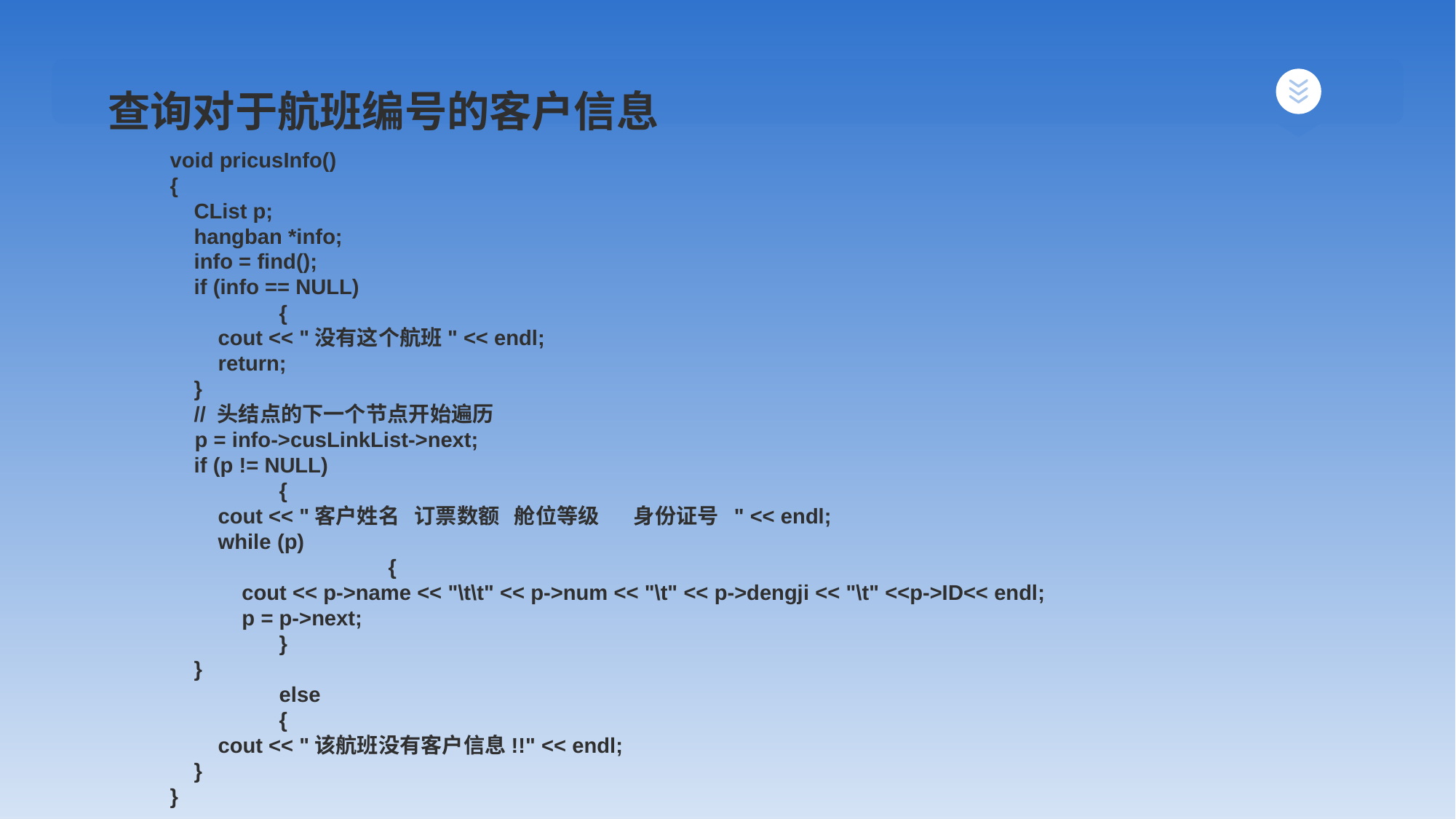

查询对于航班编号的客户信息
# void pricusInfo() { CList p; hangban *info; info = find(); if (info == NULL) { cout << "没有这个航班" << endl; return; } // 头结点的下一个节点开始遍历 p = info->cusLinkList->next; if (p != NULL) { cout << "客户姓名   订票数额   舱位等级       身份证号  " << endl; while (p) { cout << p->name << "\t\t" << p->num << "\t" << p->dengji << "\t" <<p->ID<< endl; p = p->next; } } else { cout << "该航班没有客户信息!!" << endl; } }